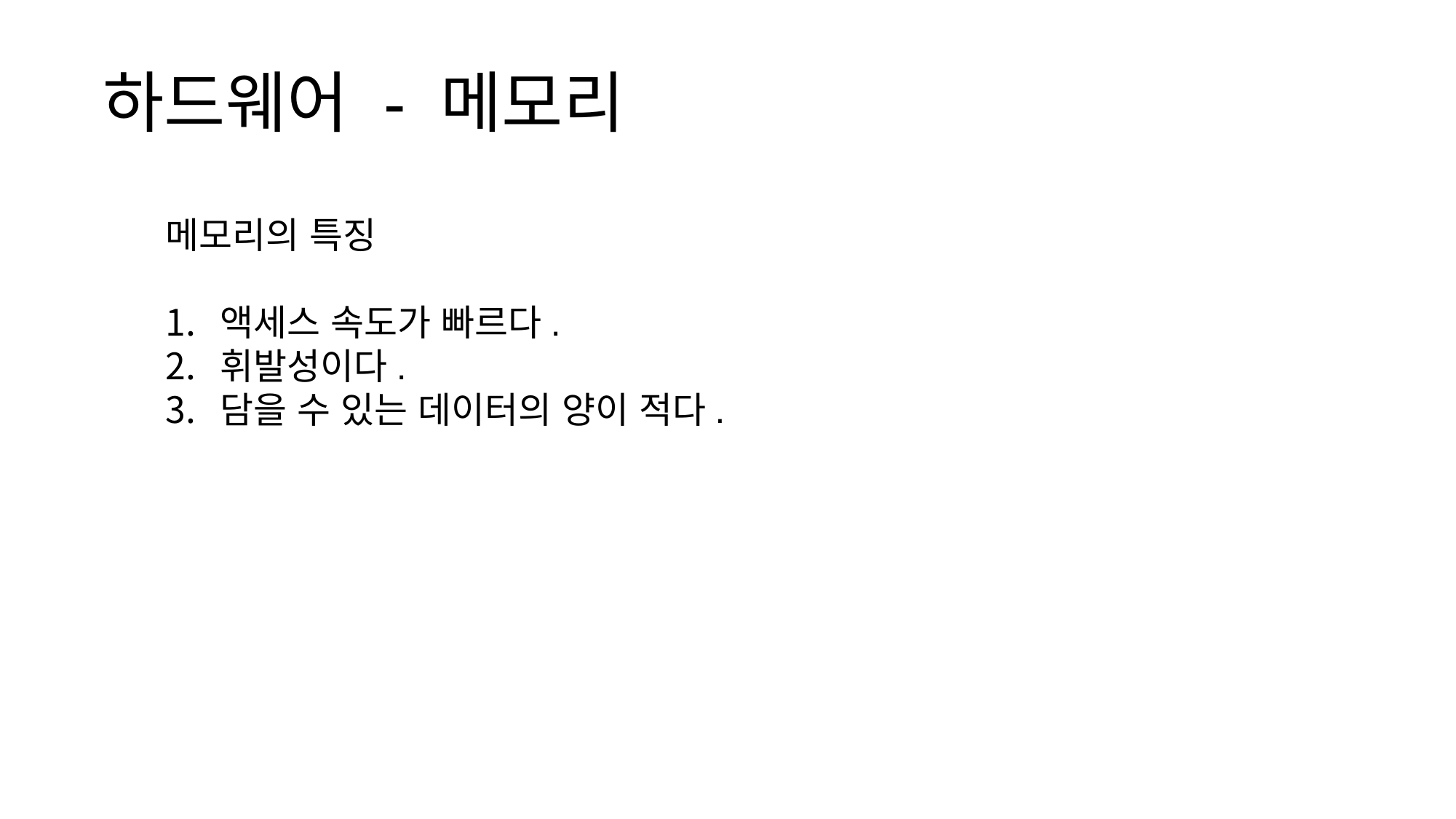

# 하드웨어 - 메모리
메모리의 특징

액세스 속도가 빠르다.
휘발성이다.
담을 수 있는 데이터의 양이 적다.